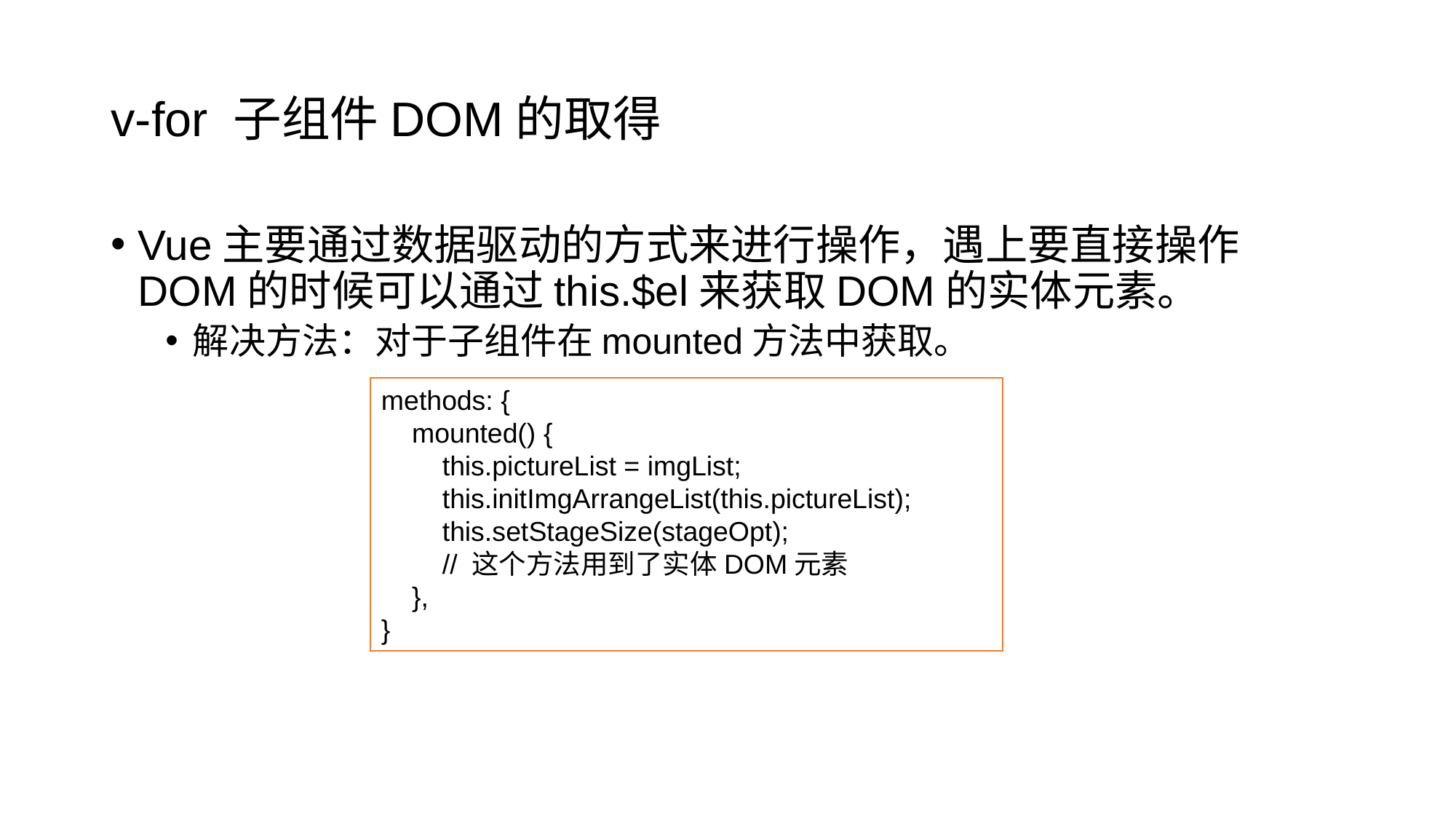

# v-for 子组件DOM的取得
Vue主要通过数据驱动的方式来进行操作，遇上要直接操作DOM的时候可以通过this.$el来获取DOM的实体元素。
解决方法：对于子组件在mounted方法中获取。
methods: {
    mounted() {
        this.pictureList = imgList;
        this.initImgArrangeList(this.pictureList);
        this.setStageSize(stageOpt);
        // 这个方法用到了实体DOM元素
    },
}
methods: {
    setStageSize: function (sizeObj) {
      var stage = this.$el; // 这里获取实体DOM
      stage.style.width = sizeObj.width + 'px';
      stage.style.height = sizeObj.height + 'px';
    },
}